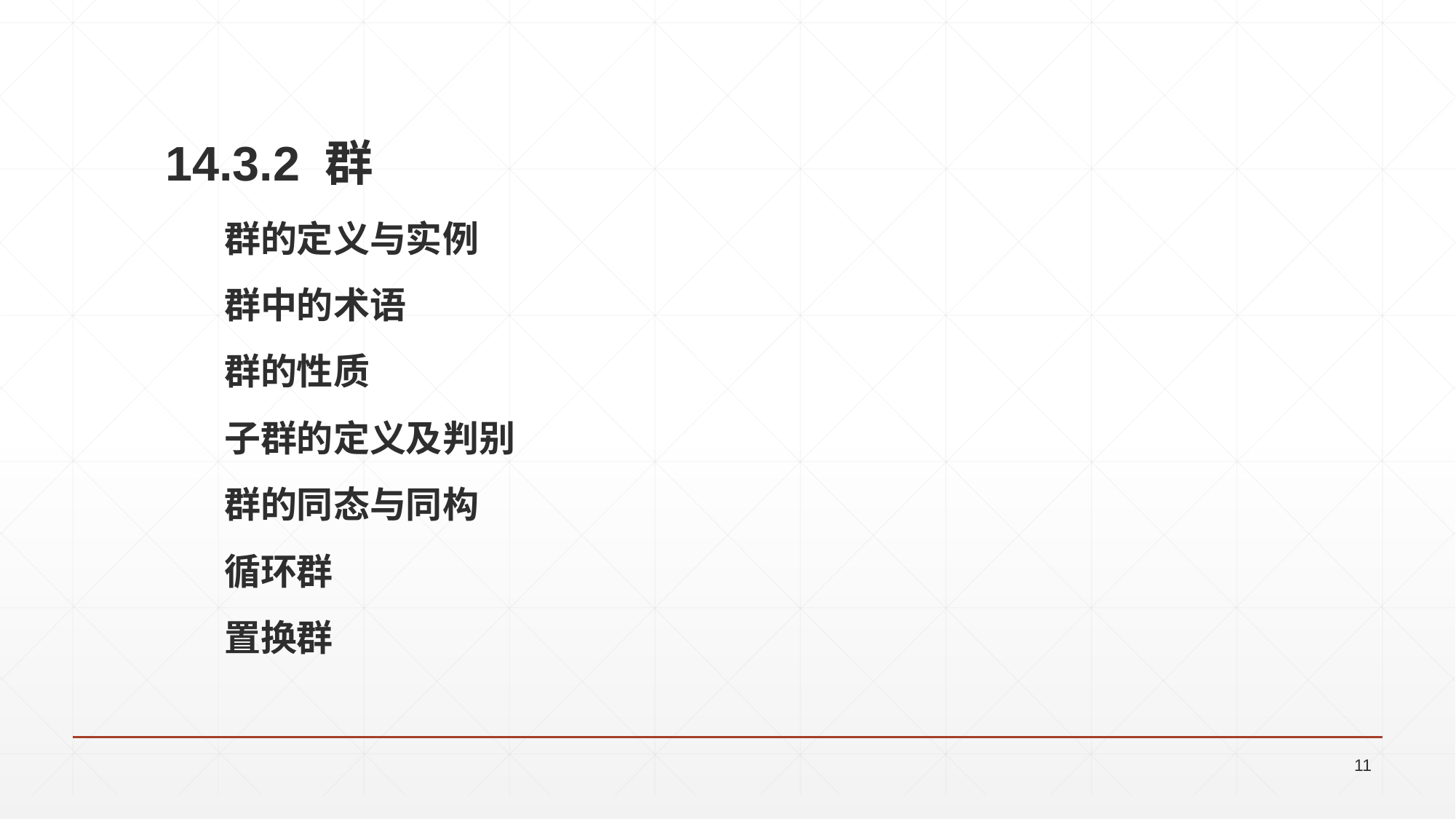

14.3.2 群
群的定义与实例
群中的术语
群的性质
子群的定义及判别
群的同态与同构
循环群
置换群

11